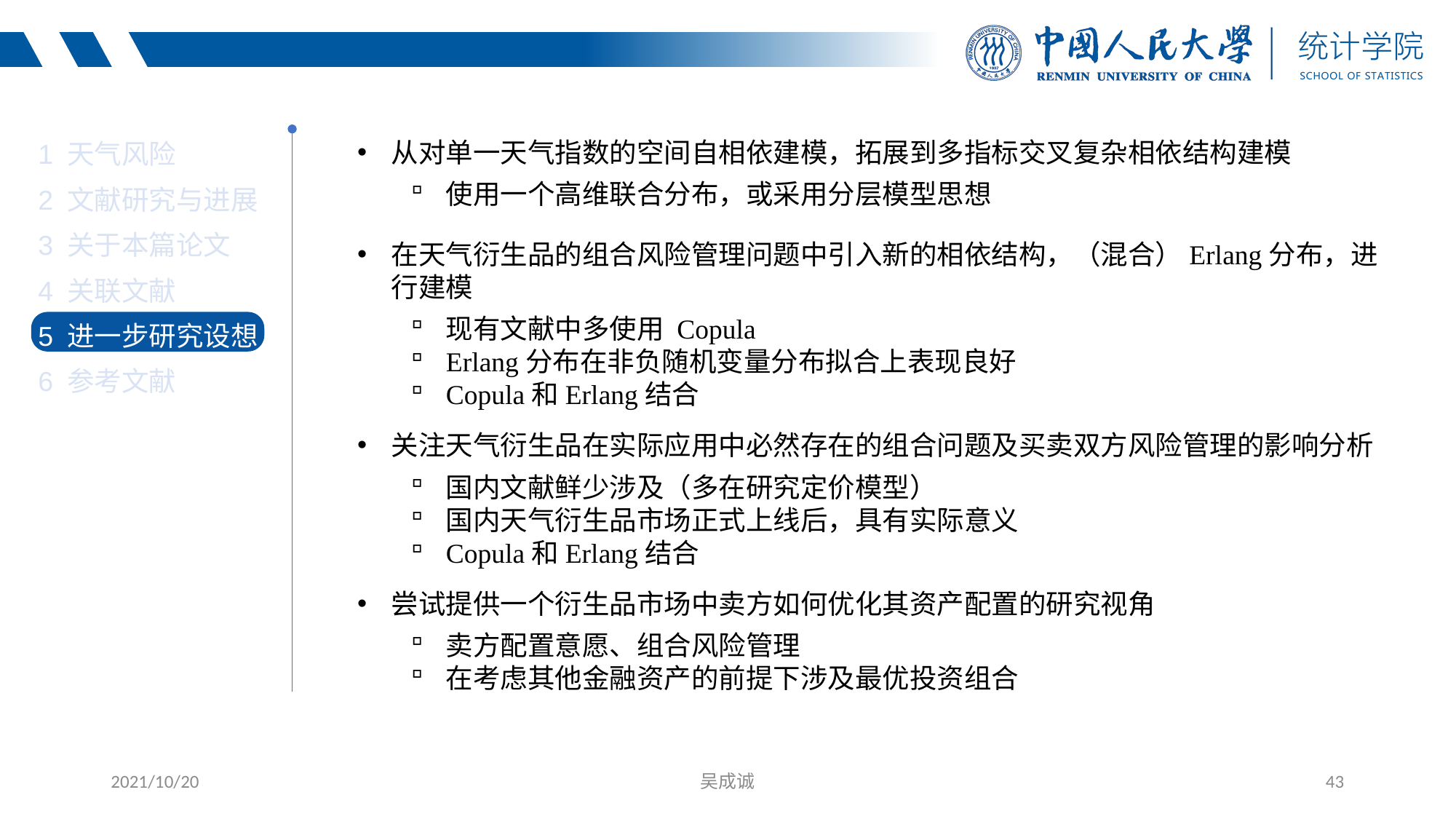

1 天气风险
2 文献研究与进展
3 关于本篇论文
4 关联文献
5 进一步研究设想
6 参考文献
从对单一天气指数的空间自相依建模，拓展到多指标交叉复杂相依结构建模
使用一个高维联合分布，或采用分层模型思想
在天气衍生品的组合风险管理问题中引入新的相依结构，（混合）Erlang分布，进行建模
现有文献中多使用 Copula
Erlang分布在非负随机变量分布拟合上表现良好
Copula和Erlang结合
关注天气衍生品在实际应用中必然存在的组合问题及买卖双方风险管理的影响分析
国内文献鲜少涉及（多在研究定价模型）
国内天气衍生品市场正式上线后，具有实际意义
Copula和Erlang结合
尝试提供一个衍生品市场中卖方如何优化其资产配置的研究视角
卖方配置意愿、组合风险管理
在考虑其他金融资产的前提下涉及最优投资组合

2021/10/20
吴成诚
43